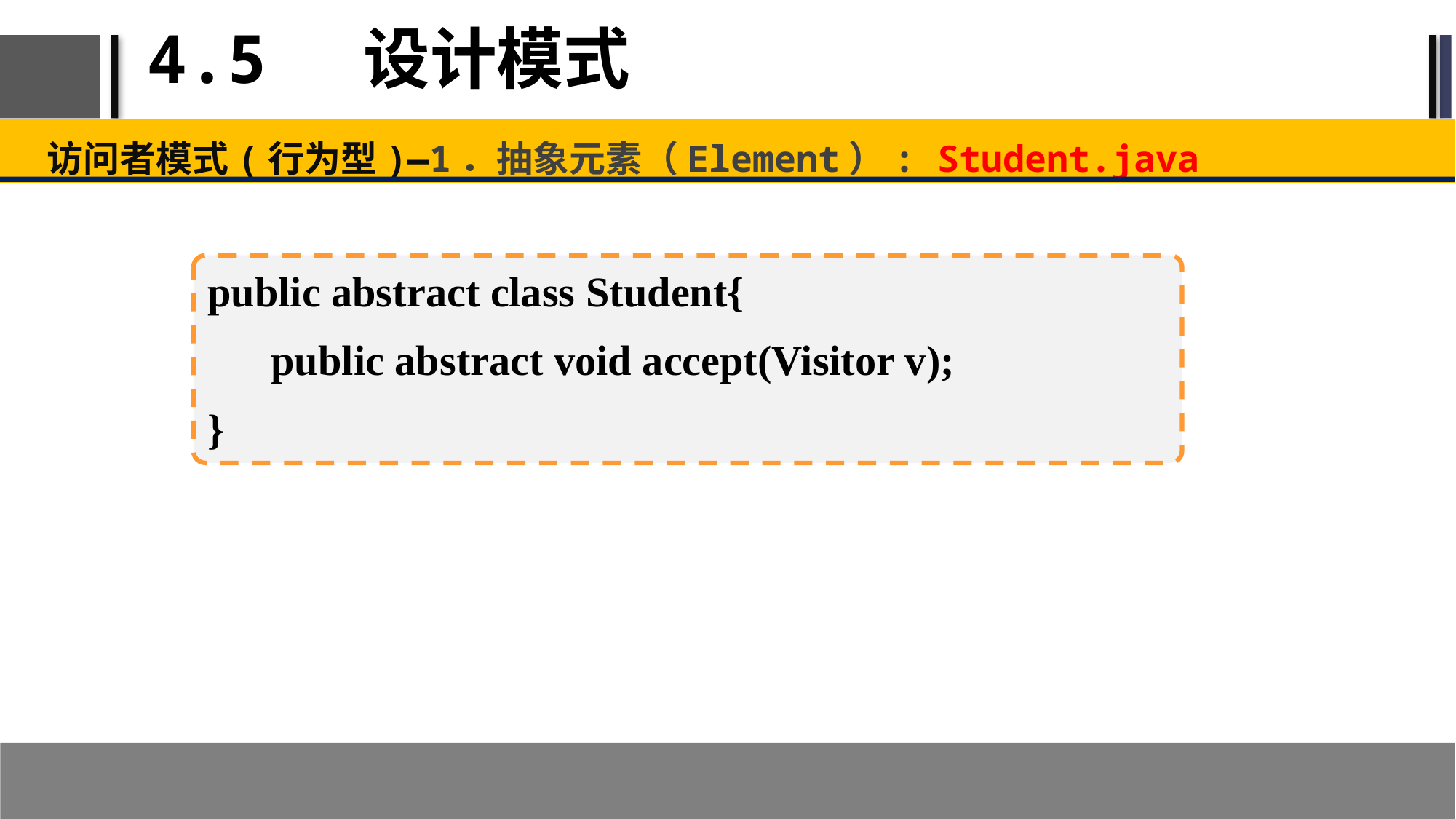

# 4.5  设计模式

访问者模式(行为型)—1．抽象元素（Element）: Student.java

public abstract class Student{
      public abstract void accept(Visitor v);
}